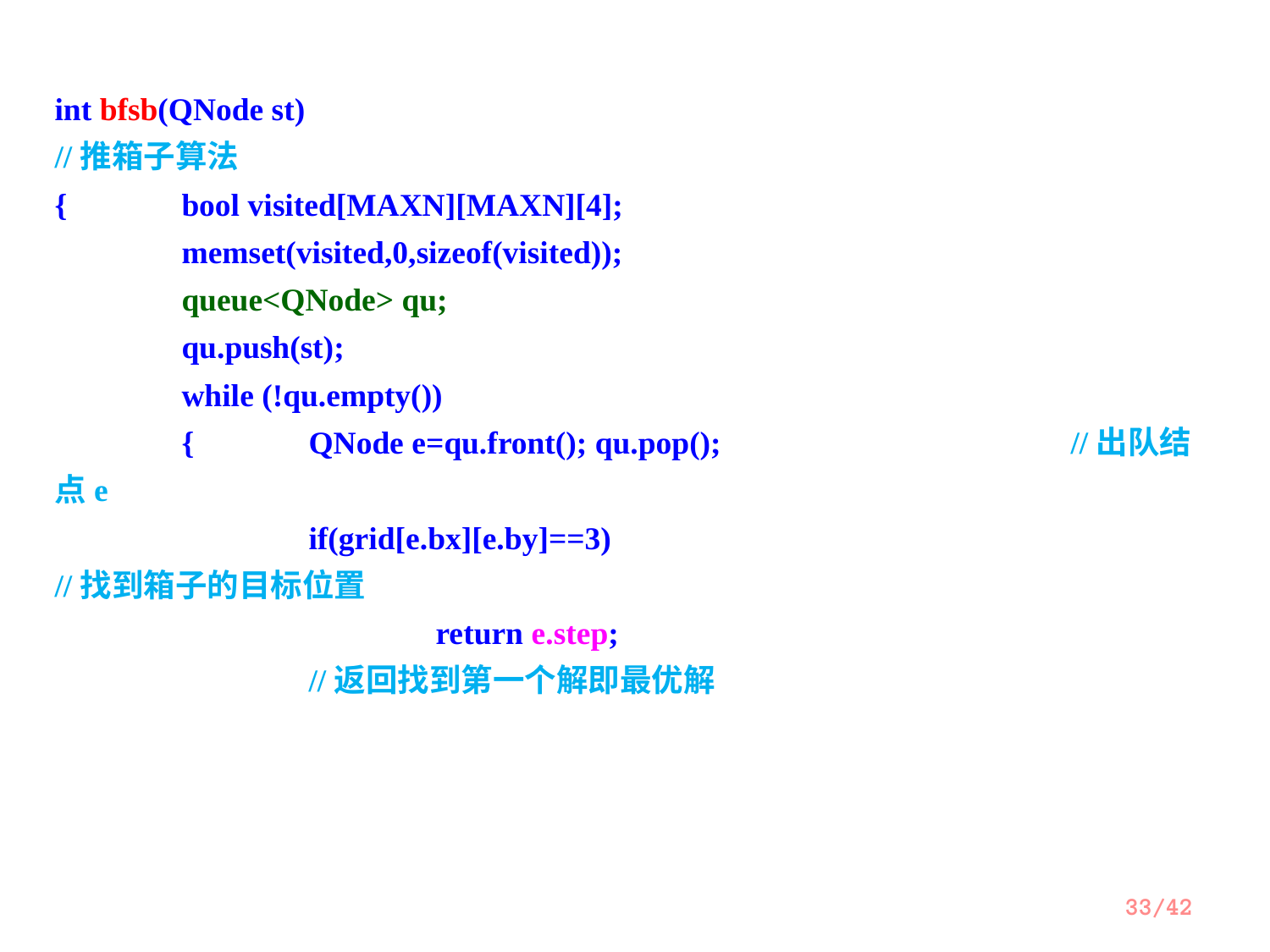

int bfsb(QNode st)								//推箱子算法
{	bool visited[MAXN][MAXN][4];
	memset(visited,0,sizeof(visited));
	queue<QNode> qu;
	qu.push(st);
	while (!qu.empty())
	{	QNode e=qu.front(); qu.pop();			//出队结点e
		if(grid[e.bx][e.by]==3)					//找到箱子的目标位置
			return e.step;							//返回找到第一个解即最优解
33/42